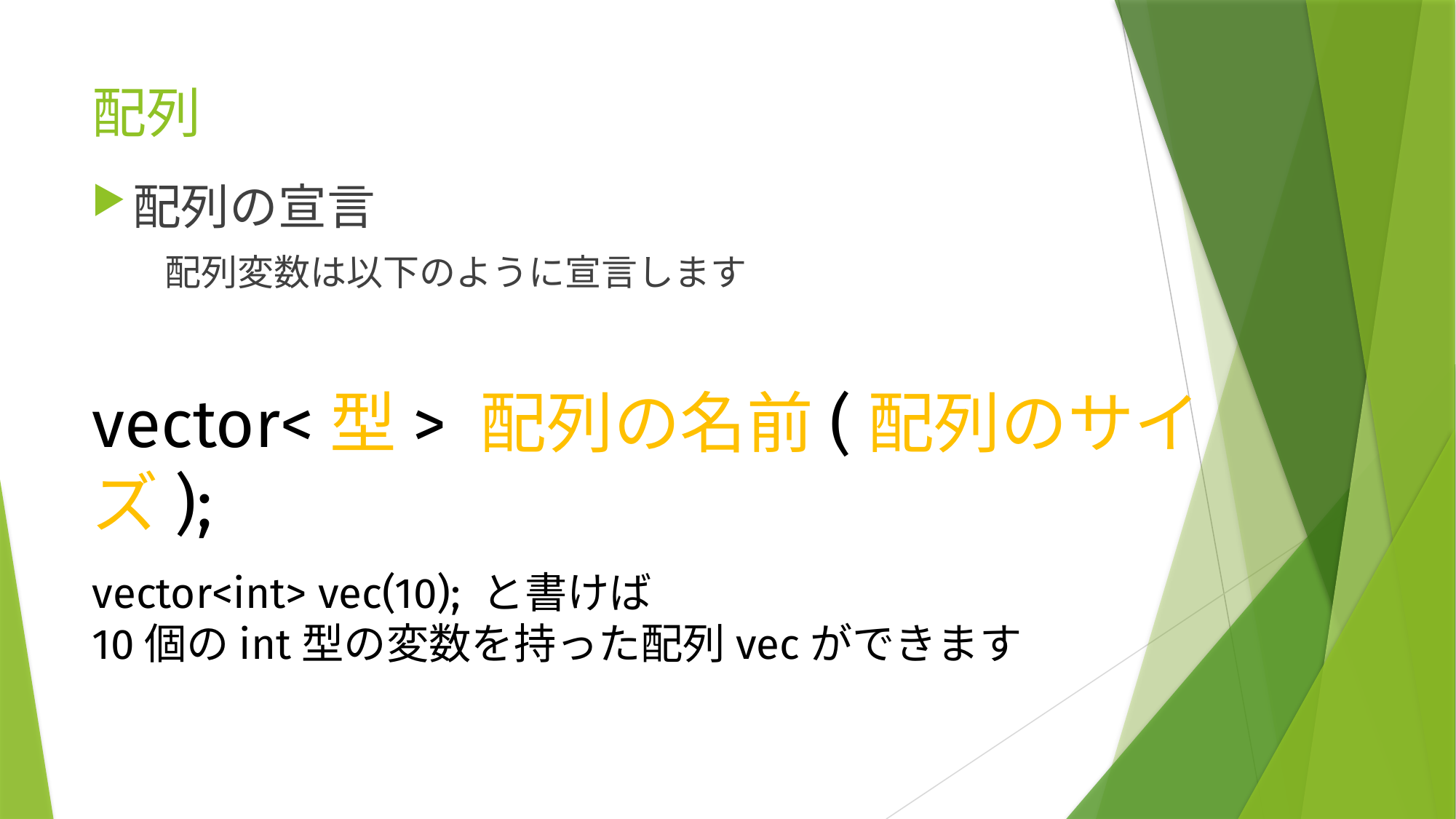

# 配列
配列の宣言
　　配列変数は以下のように宣言します

vector<型> 配列の名前(配列のサイズ);
vector<int> vec(10); と書けば
10個のint型の変数を持った配列vecができます